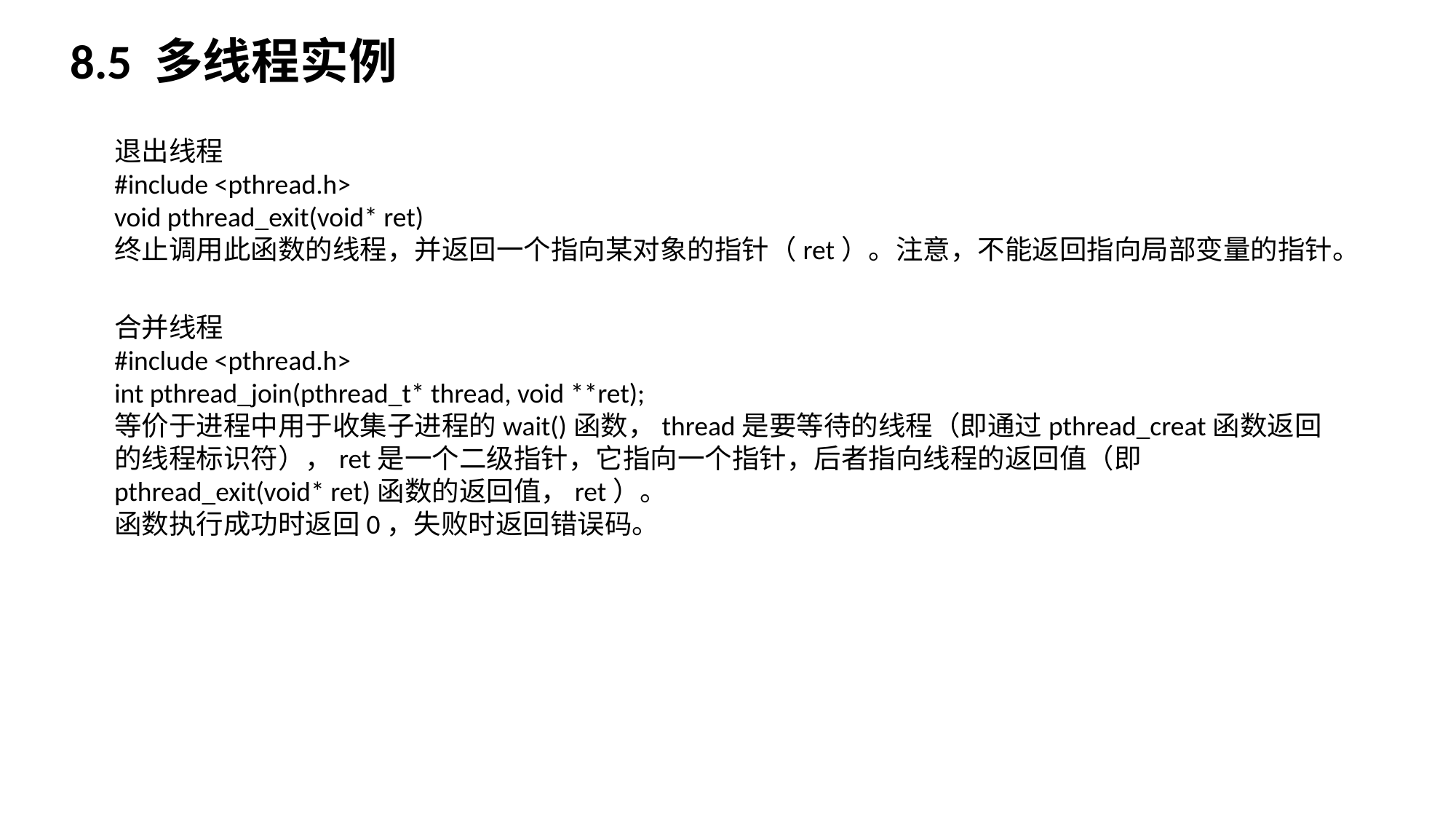

8.5 多线程实例
退出线程
#include <pthread.h>
void pthread_exit(void* ret)
终止调用此函数的线程，并返回一个指向某对象的指针（ret）。注意，不能返回指向局部变量的指针。
合并线程
#include <pthread.h>
int pthread_join(pthread_t* thread, void **ret);
等价于进程中用于收集子进程的wait()函数，thread是要等待的线程（即通过pthread_creat函数返回的线程标识符），ret是一个二级指针，它指向一个指针，后者指向线程的返回值（即pthread_exit(void* ret)函数的返回值，ret）。
函数执行成功时返回0，失败时返回错误码。